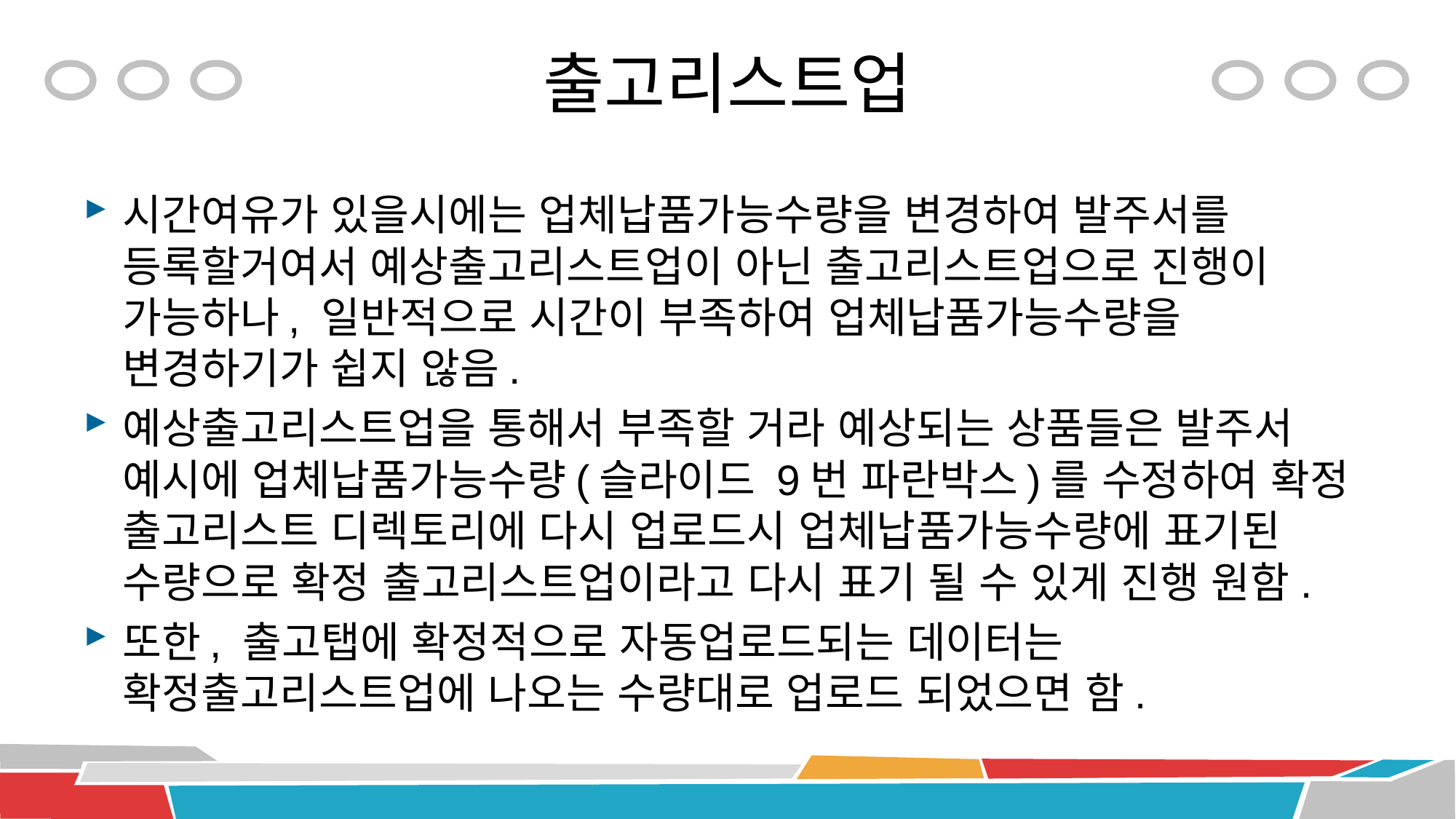

# 출고리스트업
시간여유가 있을시에는 업체납품가능수량을 변경하여 발주서를 등록할거여서 예상출고리스트업이 아닌 출고리스트업으로 진행이 가능하나, 일반적으로 시간이 부족하여 업체납품가능수량을 변경하기가 쉽지 않음.
예상출고리스트업을 통해서 부족할 거라 예상되는 상품들은 발주서 예시에 업체납품가능수량(슬라이드 9번 파란박스)를 수정하여 확정 출고리스트 디렉토리에 다시 업로드시 업체납품가능수량에 표기된 수량으로 확정 출고리스트업이라고 다시 표기 될 수 있게 진행 원함.
또한, 출고탭에 확정적으로 자동업로드되는 데이터는 확정출고리스트업에 나오는 수량대로 업로드 되었으면 함.